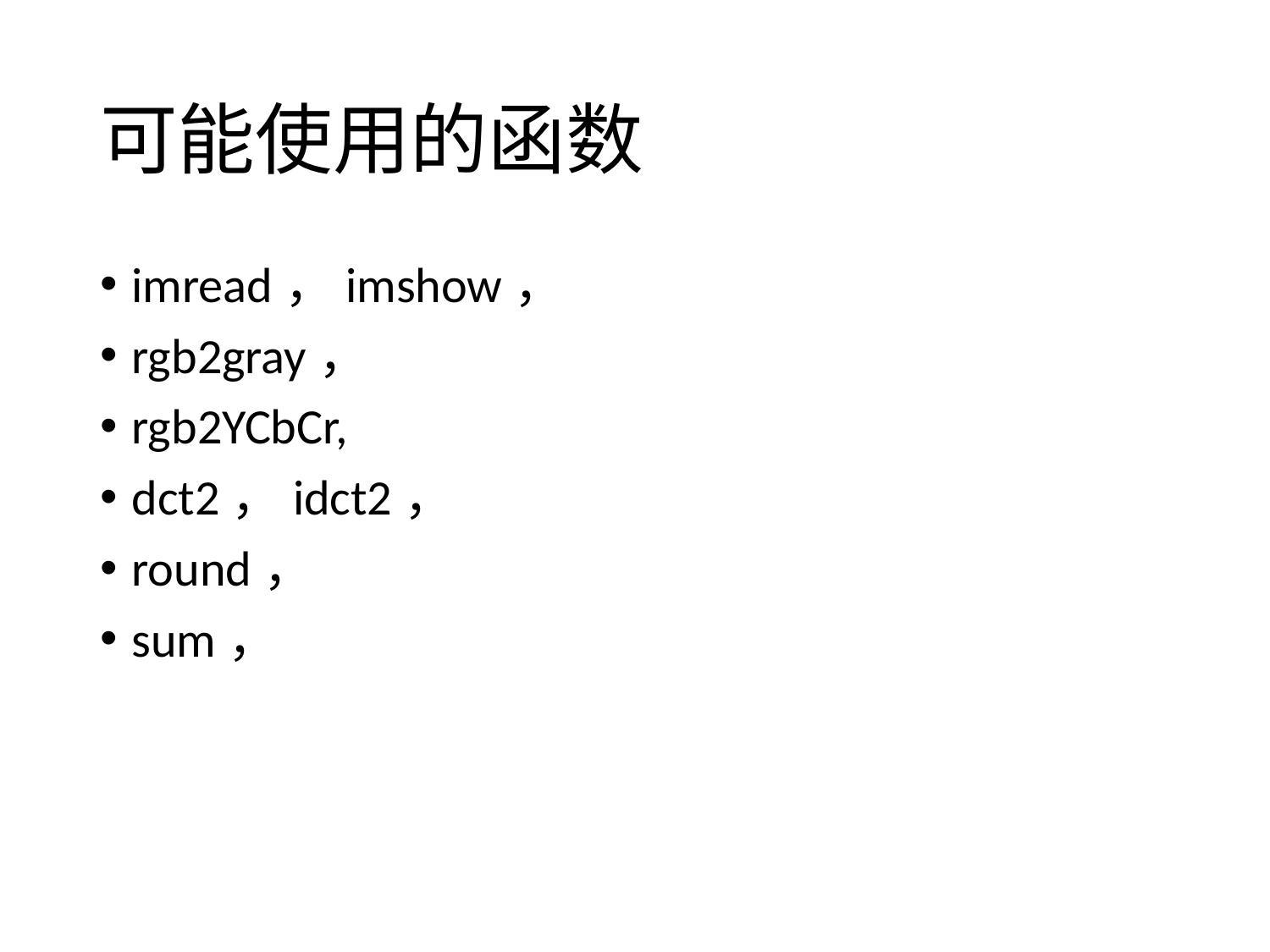

# 可能使用的函数
imread，imshow，
rgb2gray，
rgb2YCbCr,
dct2，idct2，
round，
sum，